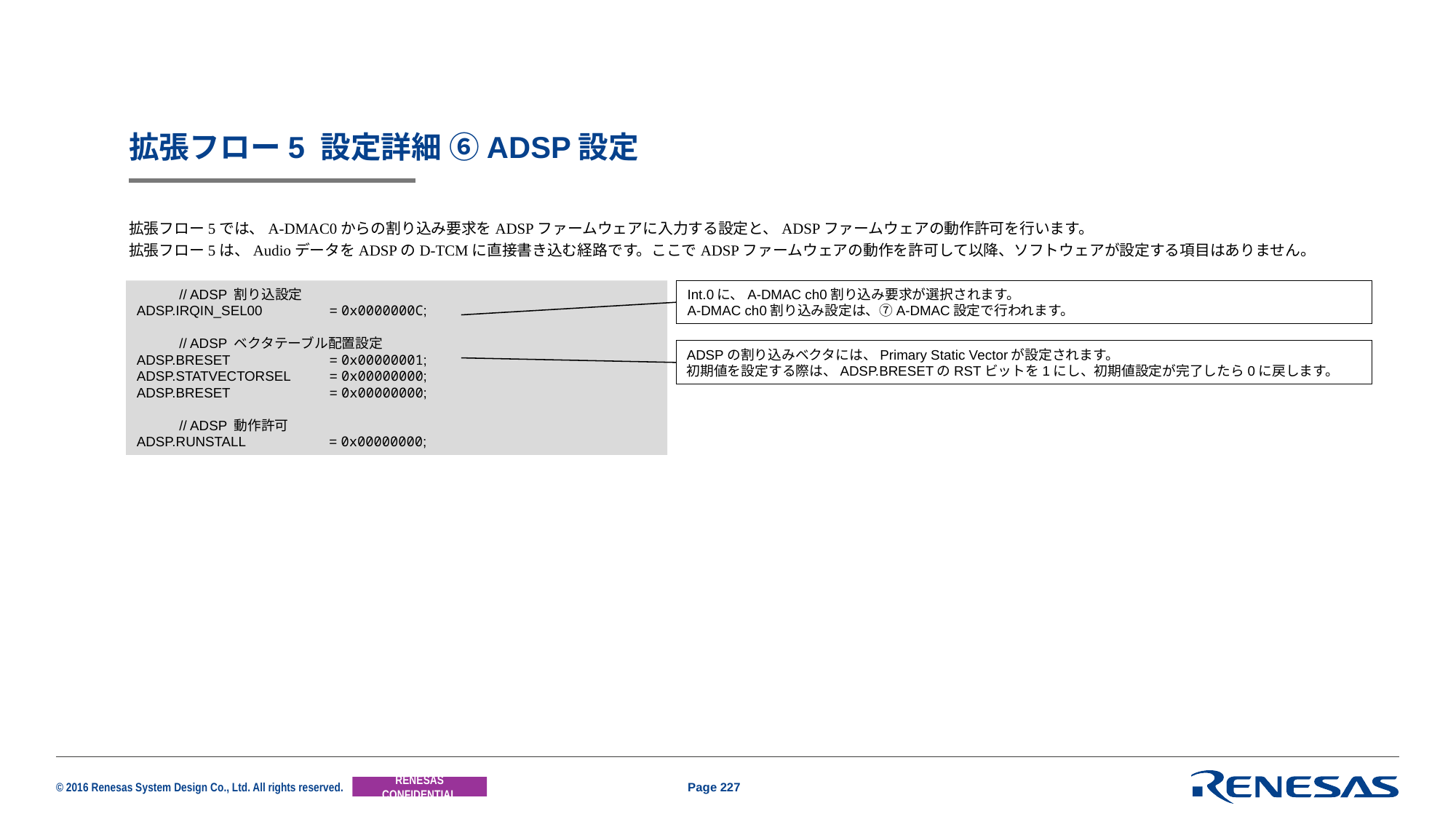

# 拡張フロー5 設定詳細 ⑥ADSP設定
拡張フロー5では、A-DMAC0からの割り込み要求をADSPファームウェアに入力する設定と、ADSPファームウェアの動作許可を行います。
拡張フロー5は、AudioデータをADSPのD-TCMに直接書き込む経路です。ここでADSPファームウェアの動作を許可して以降、ソフトウェアが設定する項目はありません。
	// ADSP 割り込設定
ADSP.IRQIN_SEL00	= 0x0000000C;

	// ADSP ベクタテーブル配置設定
ADSP.BRESET	= 0x00000001;
ADSP.STATVECTORSEL	= 0x00000000;
ADSP.BRESET	= 0x00000000;

	// ADSP 動作許可
ADSP.RUNSTALL	= 0x00000000;
Int.0に、A-DMAC ch0割り込み要求が選択されます。
A-DMAC ch0割り込み設定は、⑦A-DMAC設定で行われます。
ADSPの割り込みベクタには、Primary Static Vectorが設定されます。
初期値を設定する際は、ADSP.BRESETのRSTビットを1にし、初期値設定が完了したら0に戻します。
Page 227